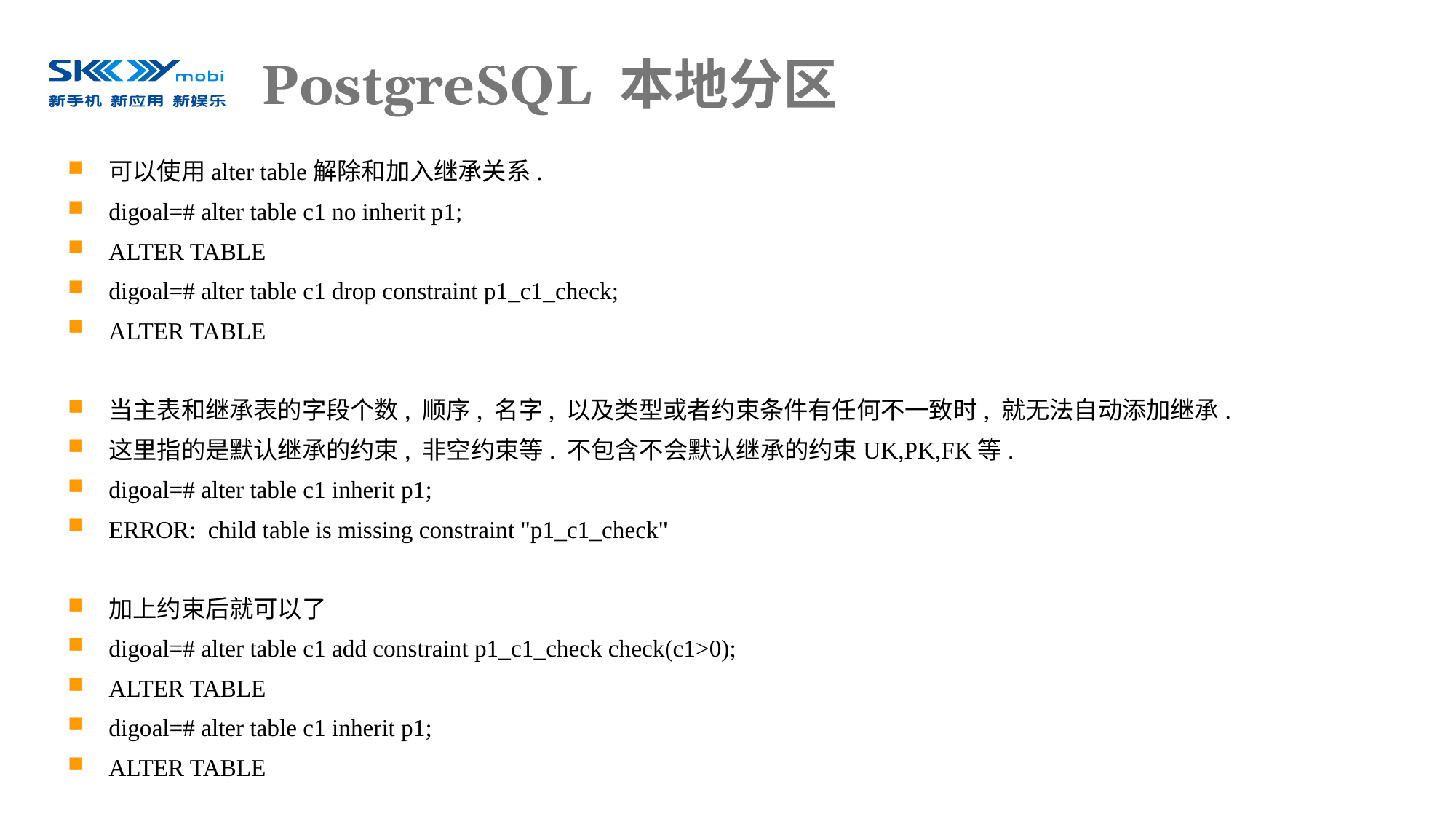

# PostgreSQL 本地分区
可以使用alter table解除和加入继承关系.
digoal=# alter table c1 no inherit p1;
ALTER TABLE
digoal=# alter table c1 drop constraint p1_c1_check;
ALTER TABLE

当主表和继承表的字段个数, 顺序, 名字, 以及类型或者约束条件有任何不一致时, 就无法自动添加继承.
这里指的是默认继承的约束, 非空约束等. 不包含不会默认继承的约束UK,PK,FK等.
digoal=# alter table c1 inherit p1;
ERROR:  child table is missing constraint "p1_c1_check"

加上约束后就可以了
digoal=# alter table c1 add constraint p1_c1_check check(c1>0);
ALTER TABLE
digoal=# alter table c1 inherit p1;
ALTER TABLE